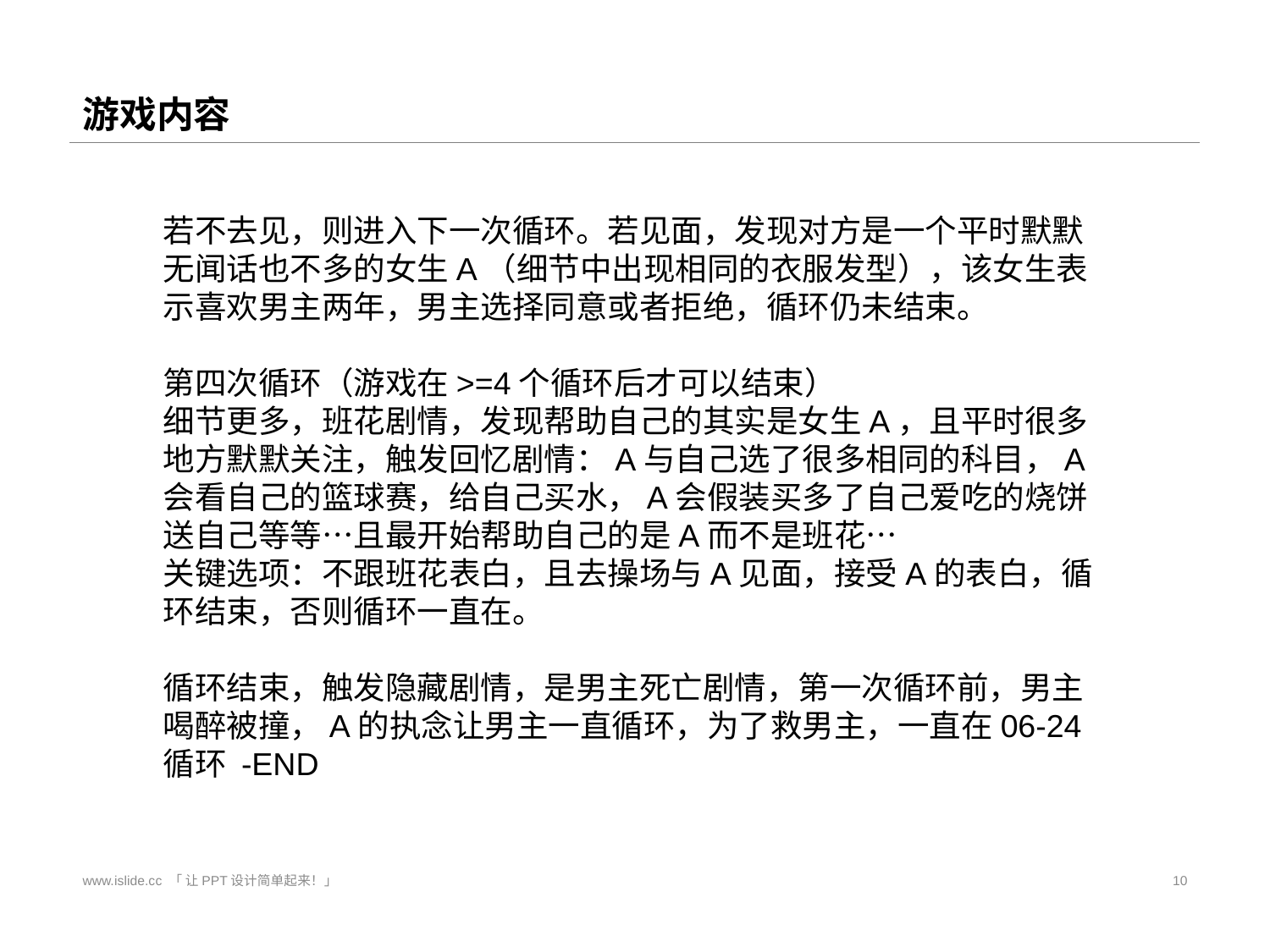

# 游戏内容
若不去见，则进入下一次循环。若见面，发现对方是一个平时默默无闻话也不多的女生A（细节中出现相同的衣服发型），该女生表示喜欢男主两年，男主选择同意或者拒绝，循环仍未结束。

第四次循环（游戏在>=4个循环后才可以结束）
细节更多，班花剧情，发现帮助自己的其实是女生A，且平时很多地方默默关注，触发回忆剧情：A与自己选了很多相同的科目，A会看自己的篮球赛，给自己买水，A会假装买多了自己爱吃的烧饼送自己等等…且最开始帮助自己的是A而不是班花…
关键选项：不跟班花表白，且去操场与A见面，接受A的表白，循环结束，否则循环一直在。

循环结束，触发隐藏剧情，是男主死亡剧情，第一次循环前，男主喝醉被撞，A的执念让男主一直循环，为了救男主，一直在06-24循环 -END

www.islide.cc 「 让PPT设计简单起来！」
10